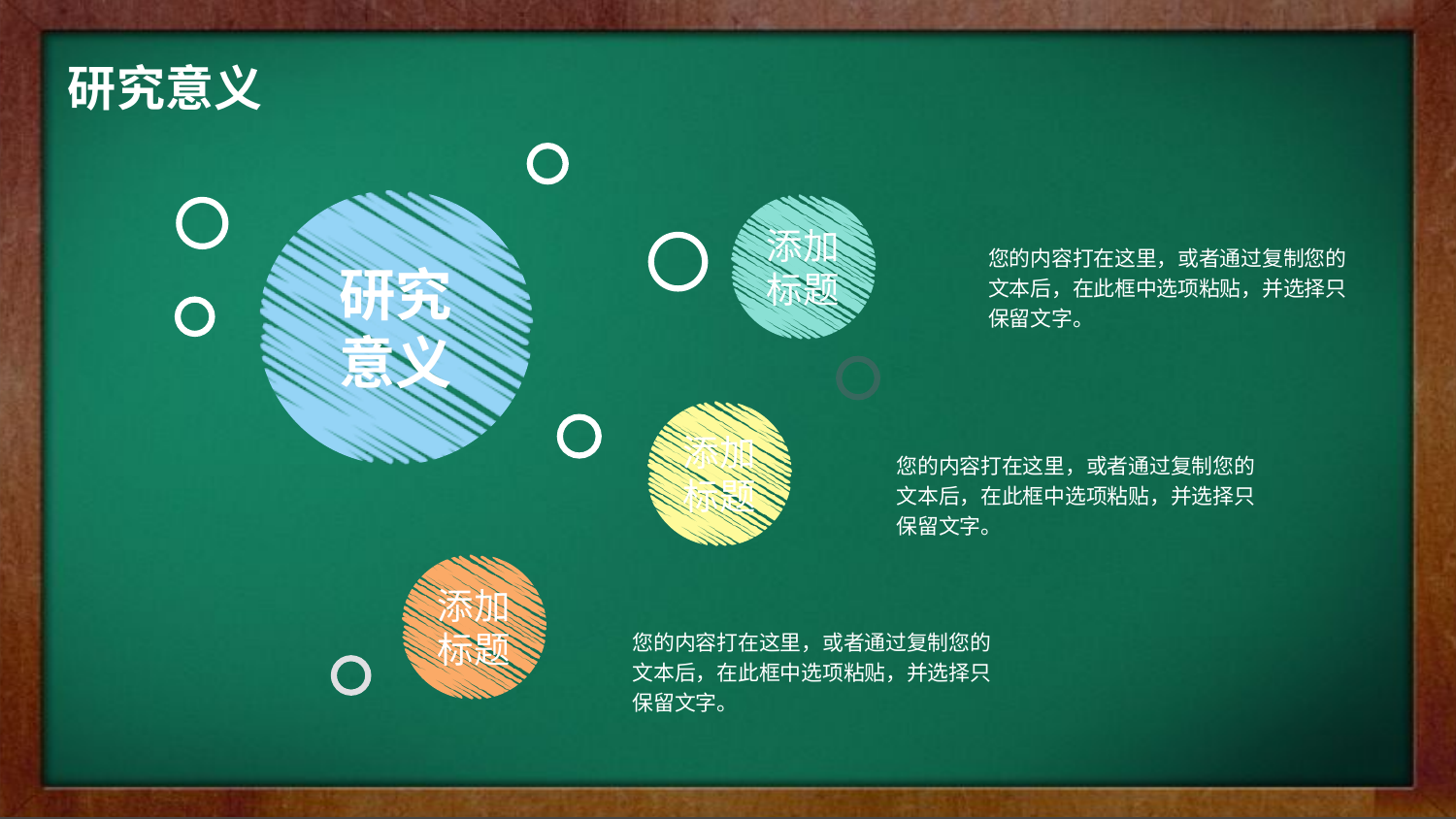

研究意义

添加标题
研究
意义

您的内容打在这里，或者通过复制您的文本后，在此框中选项粘贴，并选择只保留文字。

添加标题

您的内容打在这里，或者通过复制您的文本后，在此框中选项粘贴，并选择只保留文字。

添加标题
您的内容打在这里，或者通过复制您的文本后，在此框中选项粘贴，并选择只保留文字。